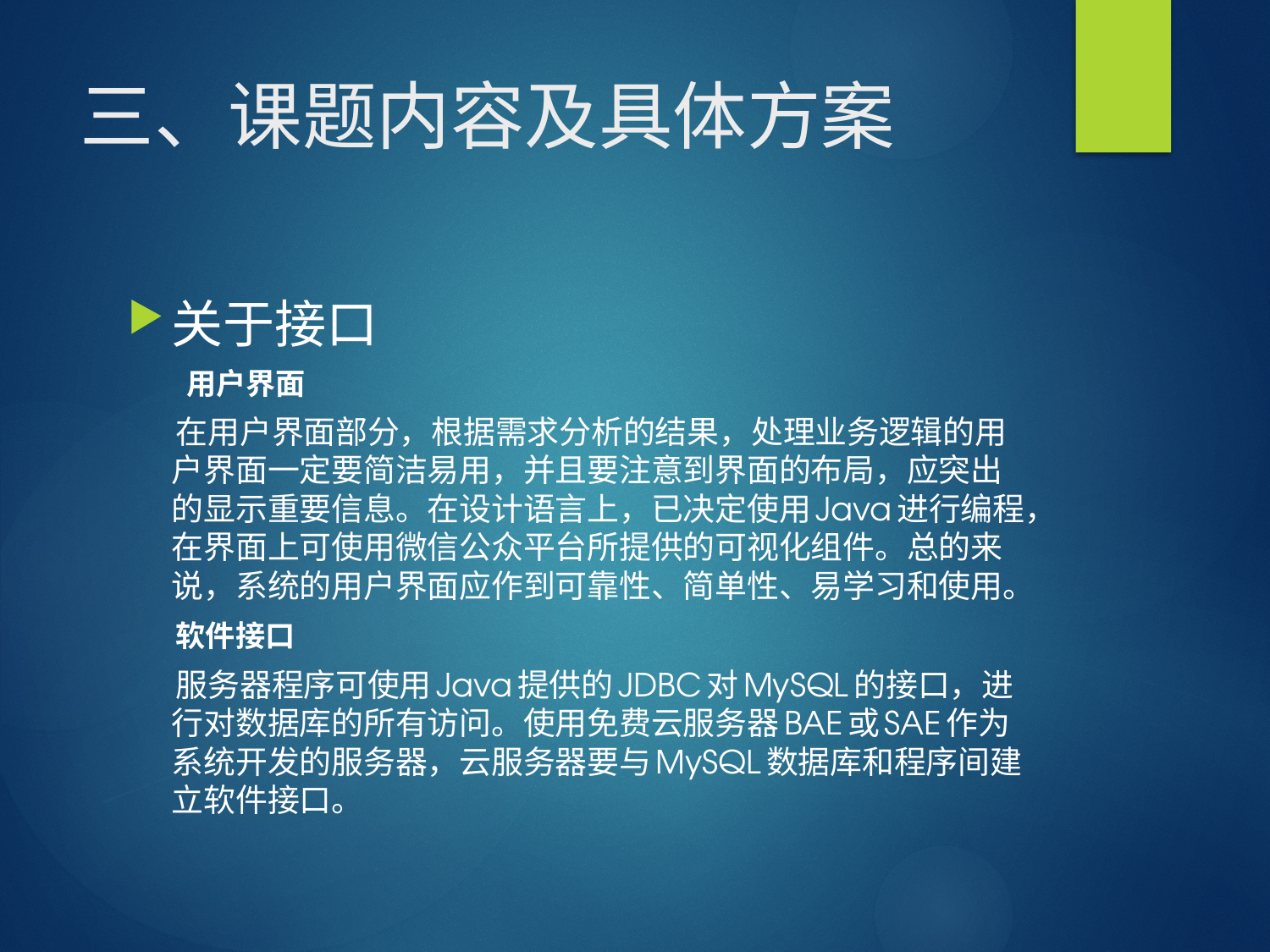

# 三、课题内容及具体方案
关于接口
用户界面
      在用户界面部分，根据需求分析的结果，处理业务逻辑的用户界面一定要简洁易用，并且要注意到界面的布局，应突出的显示重要信息。在设计语言上，已决定使用Java进行编程，在界面上可使用微信公众平台所提供的可视化组件。总的来说，系统的用户界面应作到可靠性、简单性、易学习和使用。
      软件接口
      服务器程序可使用Java提供的JDBC对MySQL的接口，进行对数据库的所有访问。使用免费云服务器BAE或SAE作为系统开发的服务器，云服务器要与MySQL数据库和程序间建立软件接口。